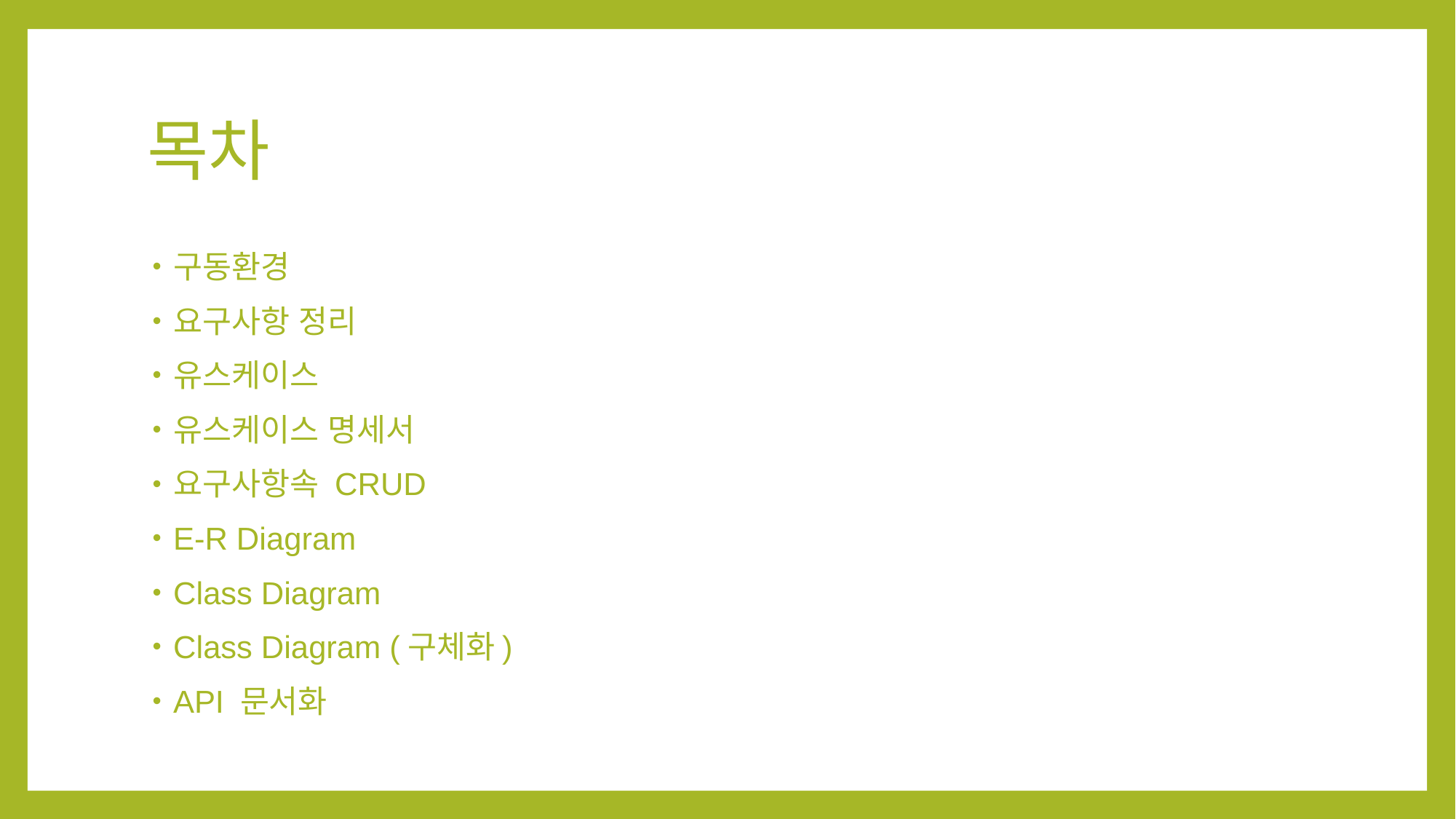

# 목차
구동환경
요구사항 정리
유스케이스
유스케이스 명세서
요구사항속 CRUD
E-R Diagram
Class Diagram
Class Diagram (구체화)
API 문서화